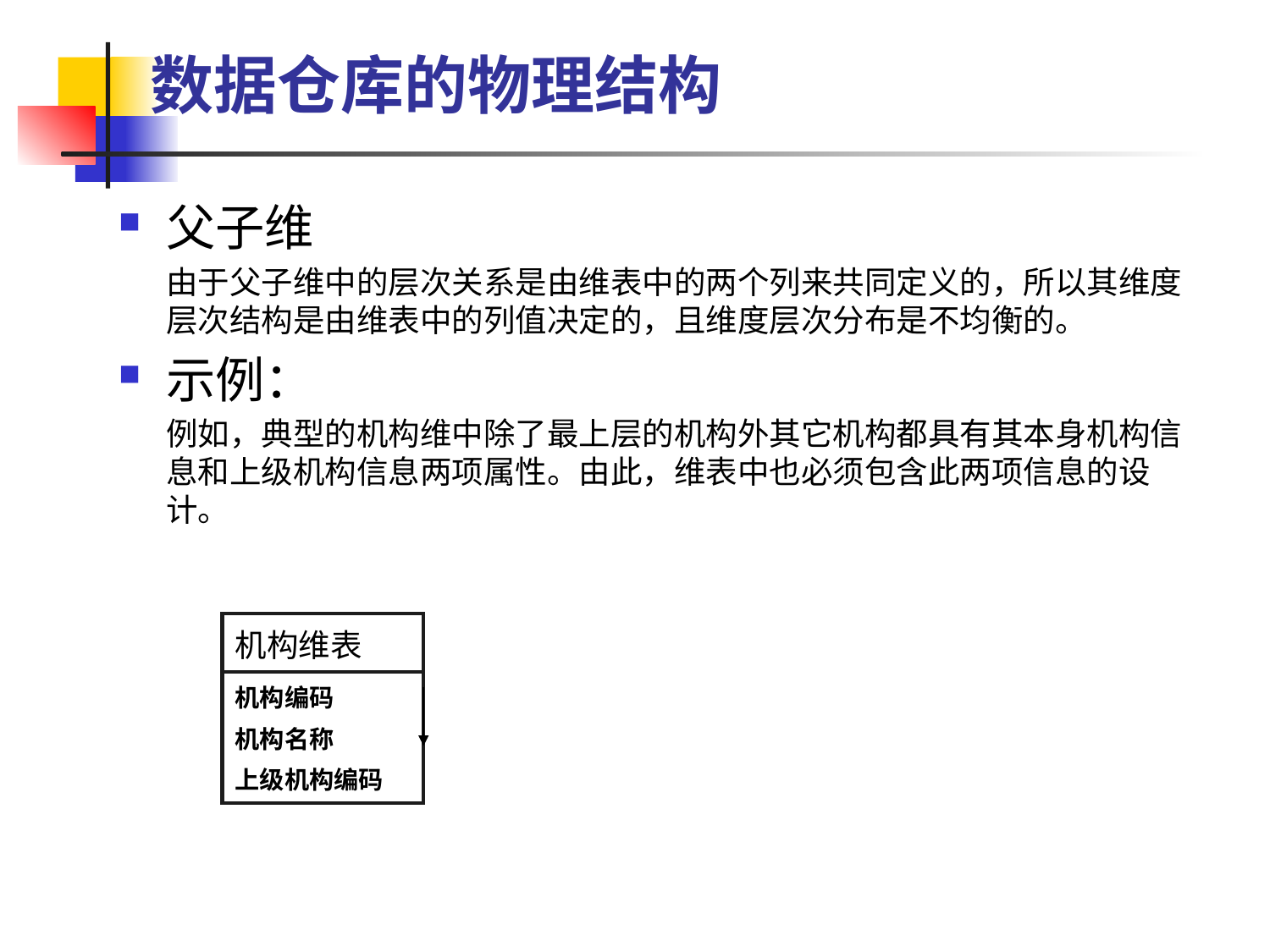

# 数据仓库的物理结构
父子维
	由于父子维中的层次关系是由维表中的两个列来共同定义的，所以其维度层次结构是由维表中的列值决定的，且维度层次分布是不均衡的。
示例：
	例如，典型的机构维中除了最上层的机构外其它机构都具有其本身机构信息和上级机构信息两项属性。由此，维表中也必须包含此两项信息的设计。
| 机构维表 |
| --- |
| 机构编码 机构名称 上级机构编码 |